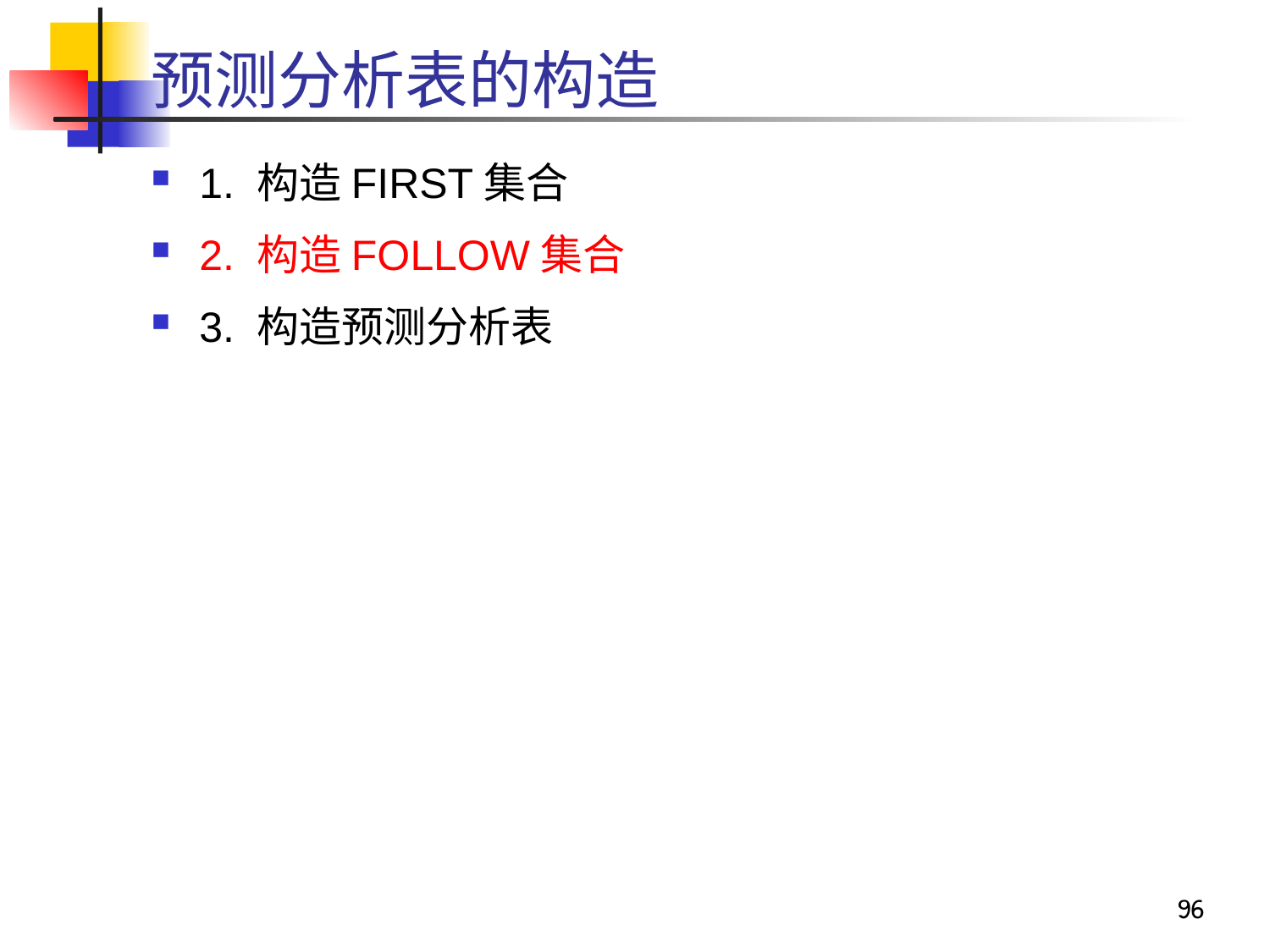

# 预测分析表的构造
1. 构造FIRST集合
2. 构造FOLLOW集合
3. 构造预测分析表

96